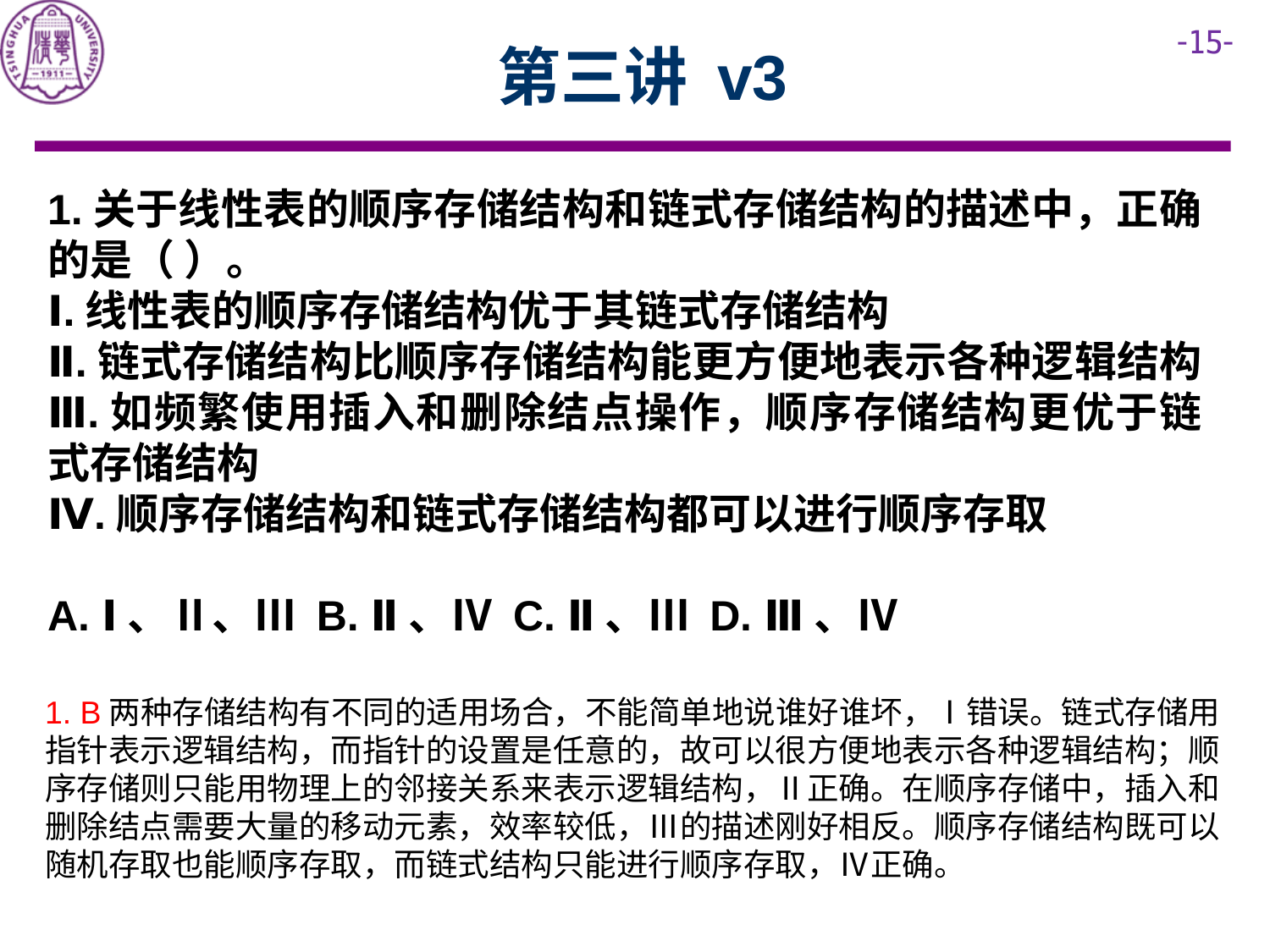

# 第三讲 v3
1.关于线性表的顺序存储结构和链式存储结构的描述中，正确的是（ ）。
Ⅰ.线性表的顺序存储结构优于其链式存储结构
Ⅱ.链式存储结构比顺序存储结构能更方便地表示各种逻辑结构
Ⅲ.如频繁使用插入和删除结点操作，顺序存储结构更优于链式存储结构
Ⅳ.顺序存储结构和链式存储结构都可以进行顺序存取

A. Ⅰ、Ⅱ、Ⅲ B. Ⅱ、Ⅳ C. Ⅱ、Ⅲ D. Ⅲ、Ⅳ
1. B两种存储结构有不同的适用场合，不能简单地说谁好谁坏，Ⅰ错误。链式存储用指针表示逻辑结构，而指针的设置是任意的，故可以很方便地表示各种逻辑结构；顺序存储则只能用物理上的邻接关系来表示逻辑结构，Ⅱ正确。在顺序存储中，插入和删除结点需要大量的移动元素，效率较低，Ⅲ的描述刚好相反。顺序存储结构既可以随机存取也能顺序存取，而链式结构只能进行顺序存取，Ⅳ正确。